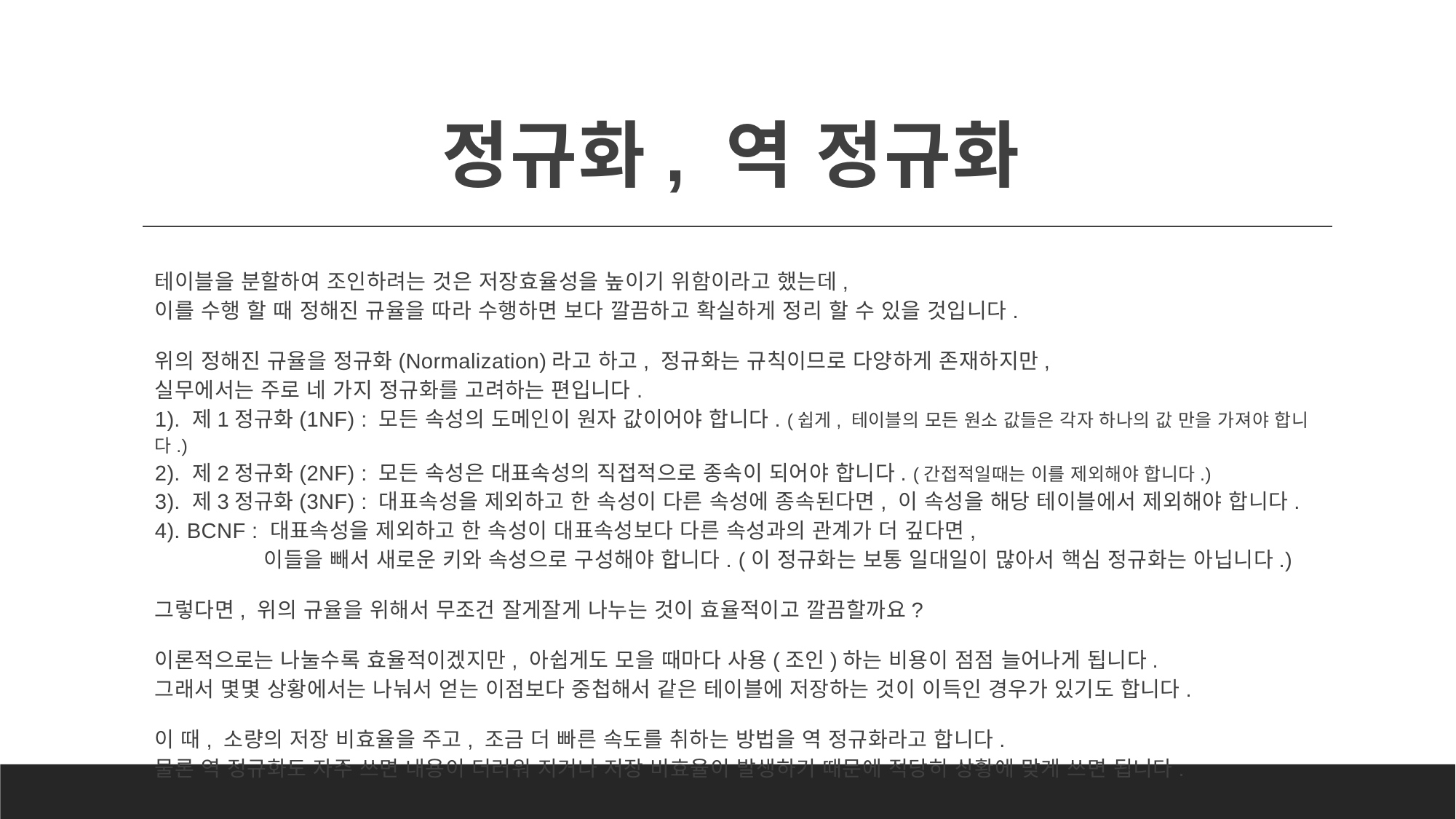

# 정규화, 역 정규화
테이블을 분할하여 조인하려는 것은 저장효율성을 높이기 위함이라고 했는데,
이를 수행 할 때 정해진 규율을 따라 수행하면 보다 깔끔하고 확실하게 정리 할 수 있을 것입니다.
위의 정해진 규율을 정규화(Normalization)라고 하고, 정규화는 규칙이므로 다양하게 존재하지만,
실무에서는 주로 네 가지 정규화를 고려하는 편입니다.
1). 제1정규화(1NF) : 모든 속성의 도메인이 원자 값이어야 합니다. (쉽게, 테이블의 모든 원소 값들은 각자 하나의 값 만을 가져야 합니다.)
2). 제2정규화(2NF) : 모든 속성은 대표속성의 직접적으로 종속이 되어야 합니다. (간접적일때는 이를 제외해야 합니다.)
3). 제3정규화(3NF) : 대표속성을 제외하고 한 속성이 다른 속성에 종속된다면, 이 속성을 해당 테이블에서 제외해야 합니다.
4). BCNF : 대표속성을 제외하고 한 속성이 대표속성보다 다른 속성과의 관계가 더 깊다면,
	이들을 빼서 새로운 키와 속성으로 구성해야 합니다. (이 정규화는 보통 일대일이 많아서 핵심 정규화는 아닙니다.)
그렇다면, 위의 규율을 위해서 무조건 잘게잘게 나누는 것이 효율적이고 깔끔할까요?
이론적으로는 나눌수록 효율적이겠지만, 아쉽게도 모을 때마다 사용(조인)하는 비용이 점점 늘어나게 됩니다.
그래서 몇몇 상황에서는 나눠서 얻는 이점보다 중첩해서 같은 테이블에 저장하는 것이 이득인 경우가 있기도 합니다.
이 때, 소량의 저장 비효율을 주고, 조금 더 빠른 속도를 취하는 방법을 역 정규화라고 합니다.
물론 역 정규화도 자주 쓰면 내용이 더러워 지거나 저장 비효율이 발생하기 때문에 적당히 상황에 맞게 쓰면 됩니다.